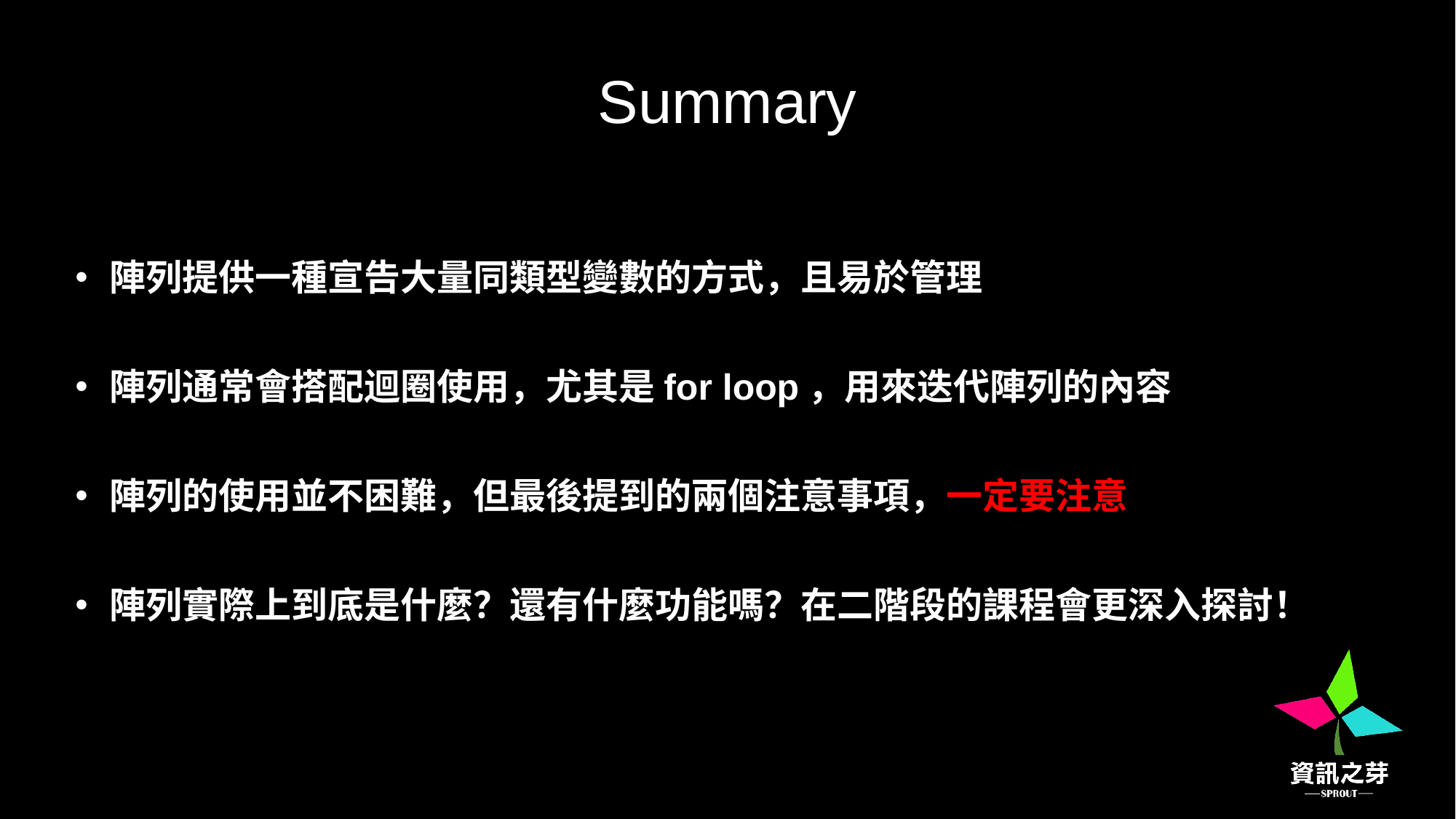

Summary
陣列提供一種宣告大量同類型變數的方式，且易於管理
陣列通常會搭配迴圈使用，尤其是for loop，用來迭代陣列的內容
陣列的使用並不困難，但最後提到的兩個注意事項，一定要注意
陣列實際上到底是什麼？還有什麼功能嗎？在二階段的課程會更深入探討！